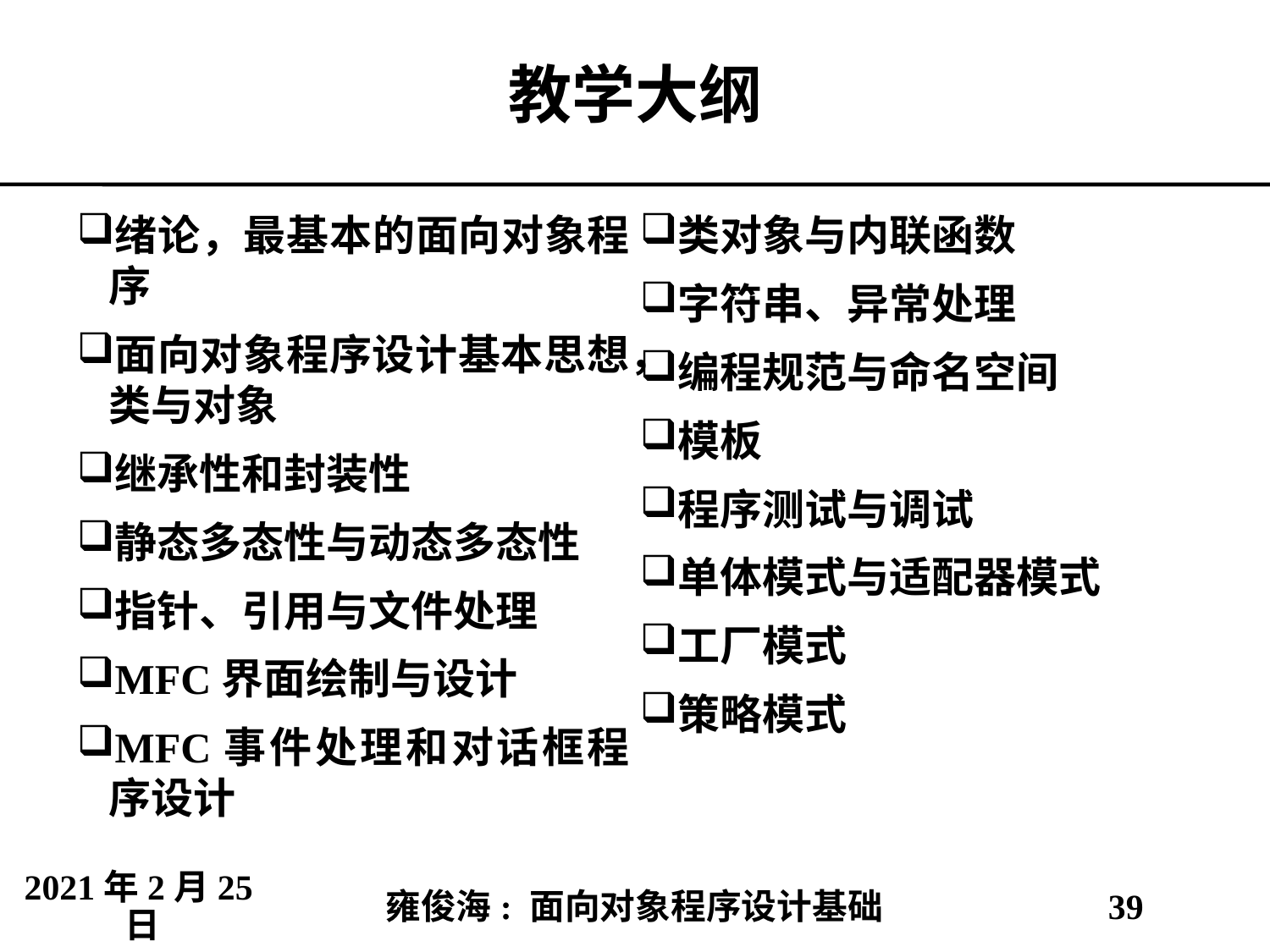

# 教学大纲

绪论，最基本的面向对象程序
面向对象程序设计基本思想，类与对象
继承性和封装性
静态多态性与动态多态性
指针、引用与文件处理
MFC界面绘制与设计
MFC事件处理和对话框程序设计
类对象与内联函数
字符串、异常处理
编程规范与命名空间
模板
程序测试与调试
单体模式与适配器模式
工厂模式
策略模式
2021年2月25日
雍俊海: 面向对象程序设计基础
39